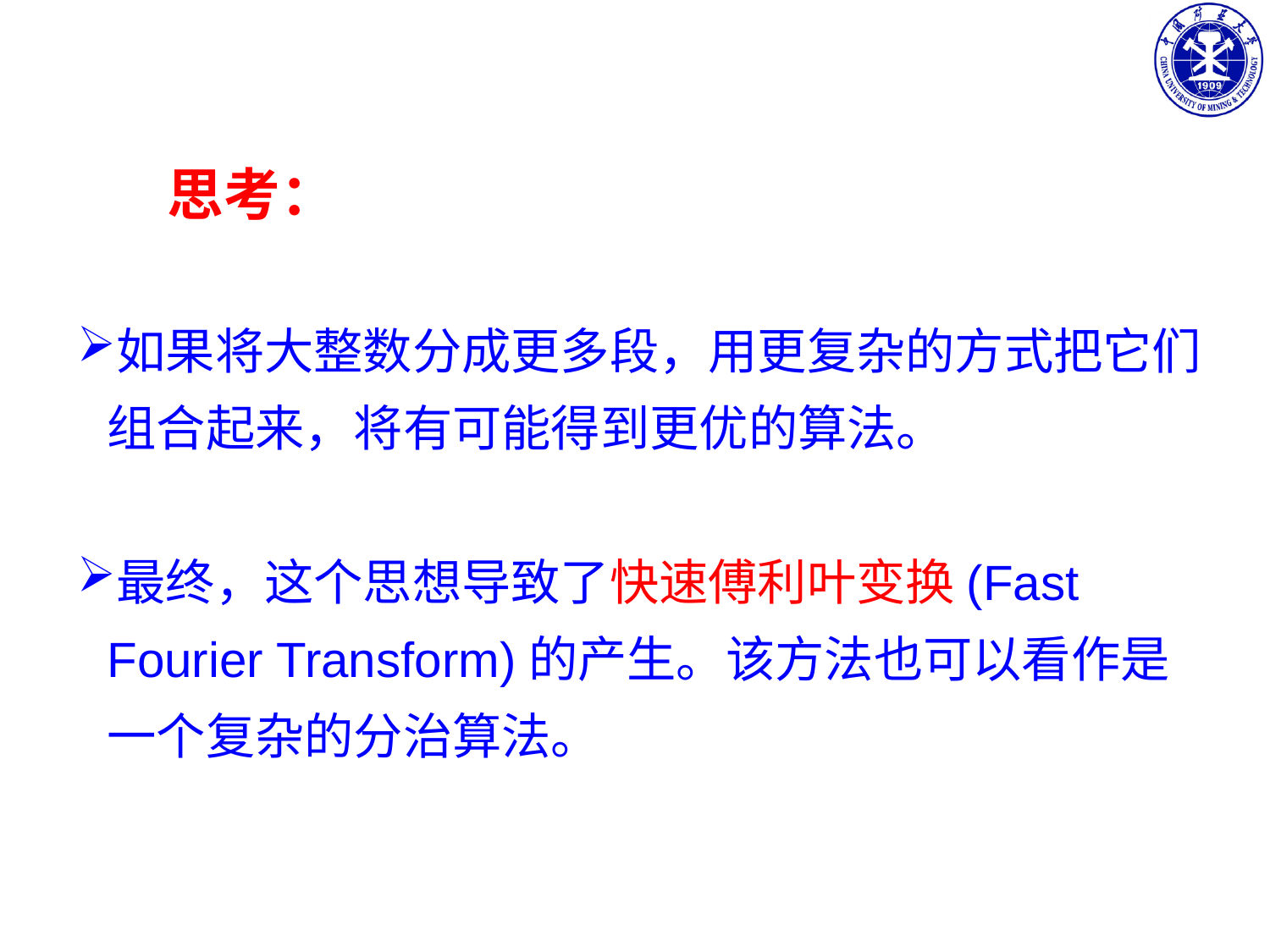

思考：
如果将大整数分成更多段，用更复杂的方式把它们组合起来，将有可能得到更优的算法。

最终，这个思想导致了快速傅利叶变换(Fast Fourier Transform)的产生。该方法也可以看作是一个复杂的分治算法。